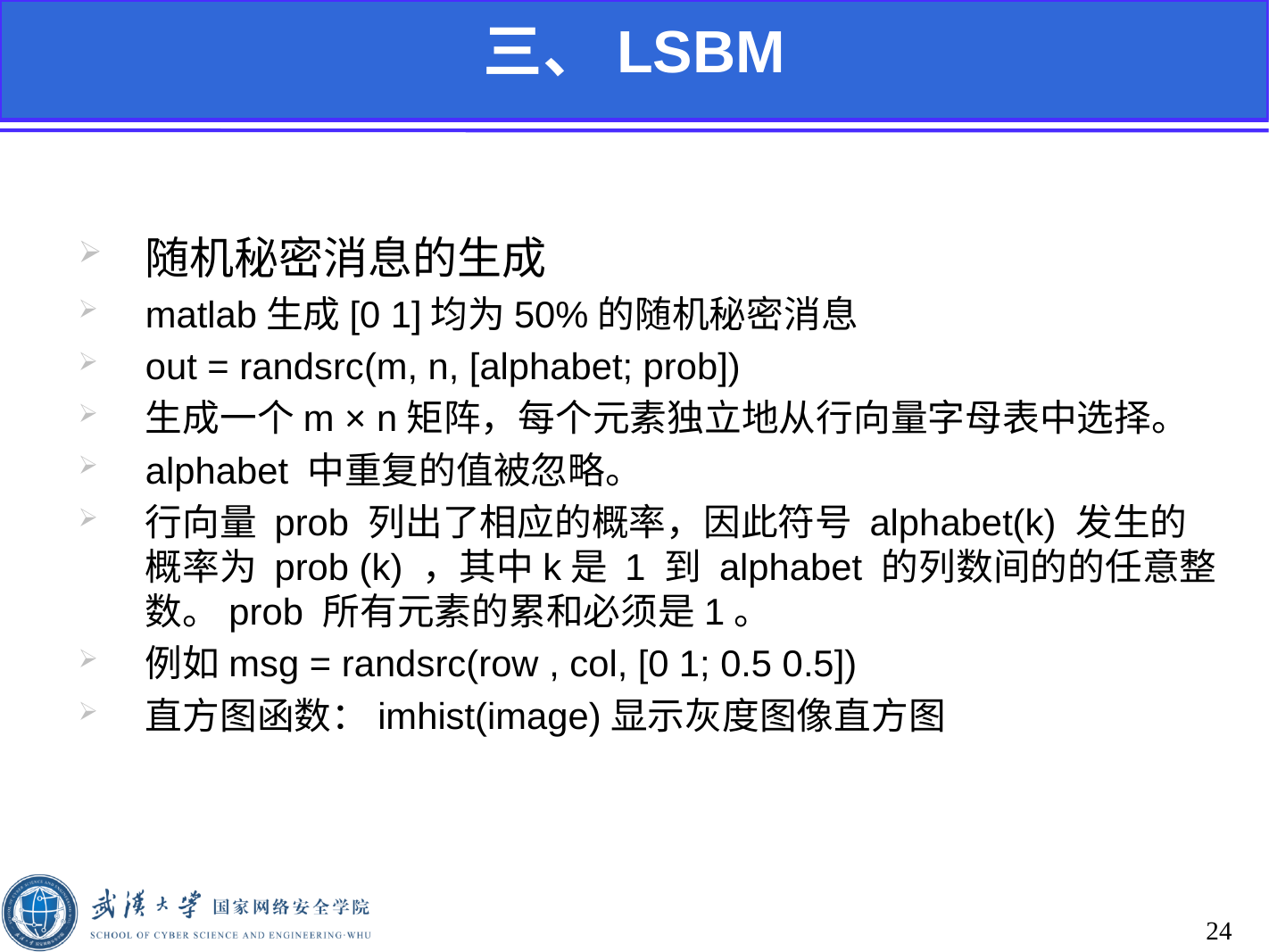

三、LSBM
随机秘密消息的生成
matlab生成[0 1]均为50%的随机秘密消息
out = randsrc(m, n, [alphabet; prob])
生成一个m × n矩阵，每个元素独立地从行向量字母表中选择。
alphabet 中重复的值被忽略。
行向量 prob 列出了相应的概率，因此符号 alphabet(k) 发生的概率为 prob (k) ，其中k是 1 到 alphabet 的列数间的的任意整数。prob 所有元素的累和必须是1。
例如msg = randsrc(row , col, [0 1; 0.5 0.5])
直方图函数：imhist(image)显示灰度图像直方图